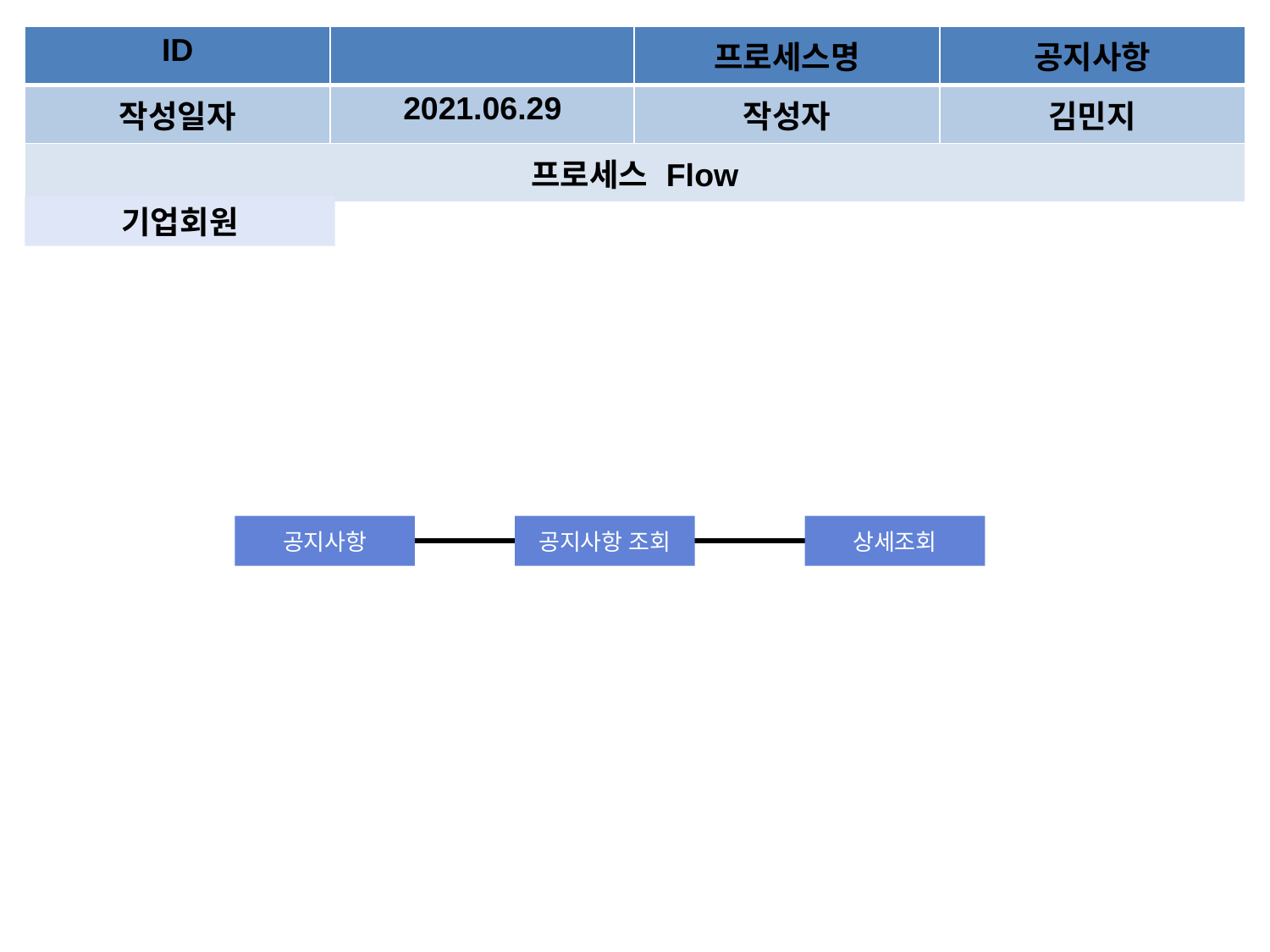

| ID |  |  | 프로세스명 | 공지사항 |
| --- | --- | --- | --- | --- |
| 작성일자 |  | 2021.06.29 | 작성자 | 김민지 |
| 프로세스 Flow |  |  |  |  |
기업회원
공지사항
공지사항 조회
상세조회